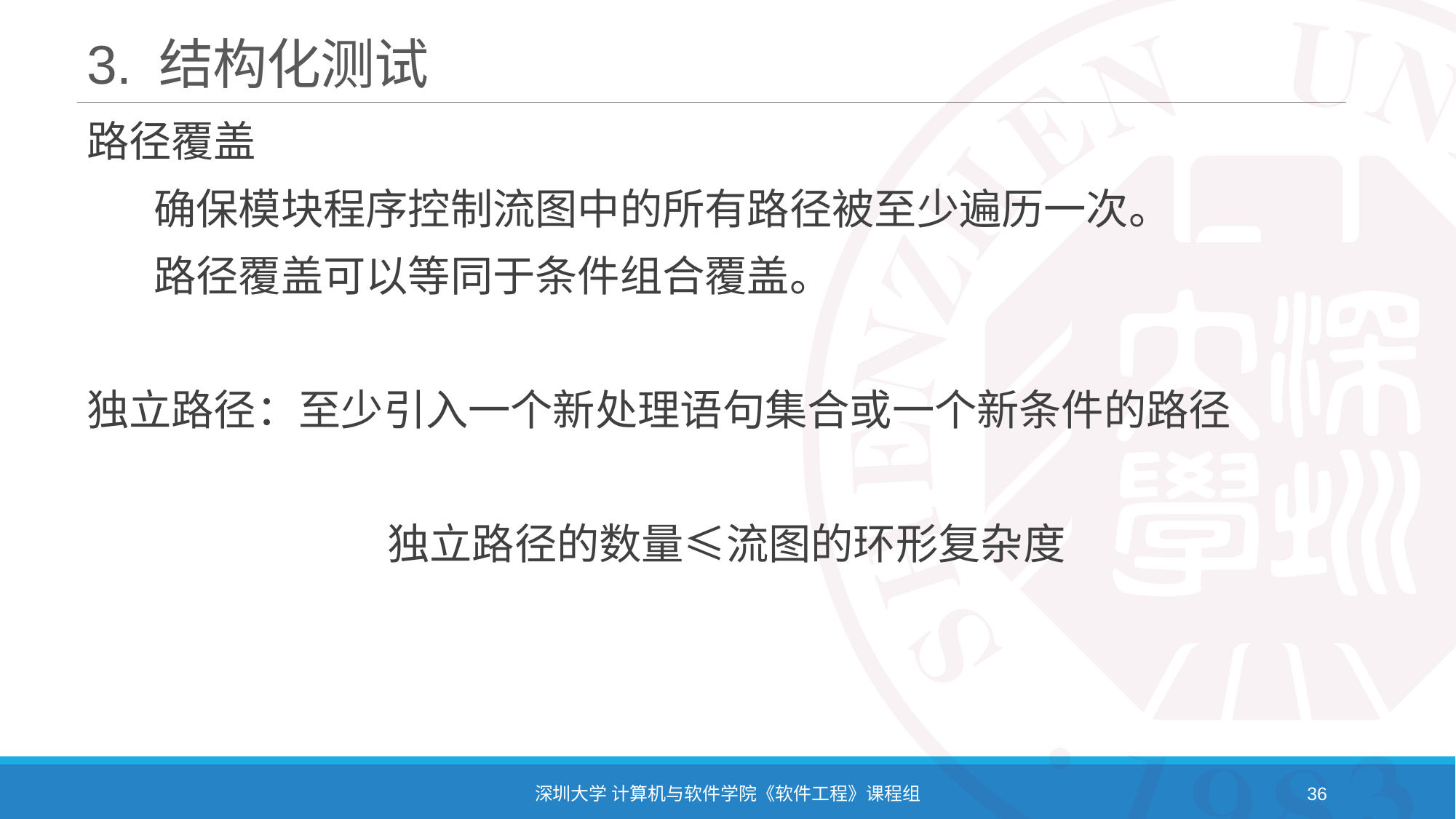

# 3. 结构化测试
路径覆盖
      确保模块程序控制流图中的所有路径被至少遍历一次。
      路径覆盖可以等同于条件组合覆盖。

独立路径：至少引入一个新处理语句集合或一个新条件的路径

独立路径的数量≤流图的环形复杂度

深圳大学 计算机与软件学院《软件工程》课程组
36